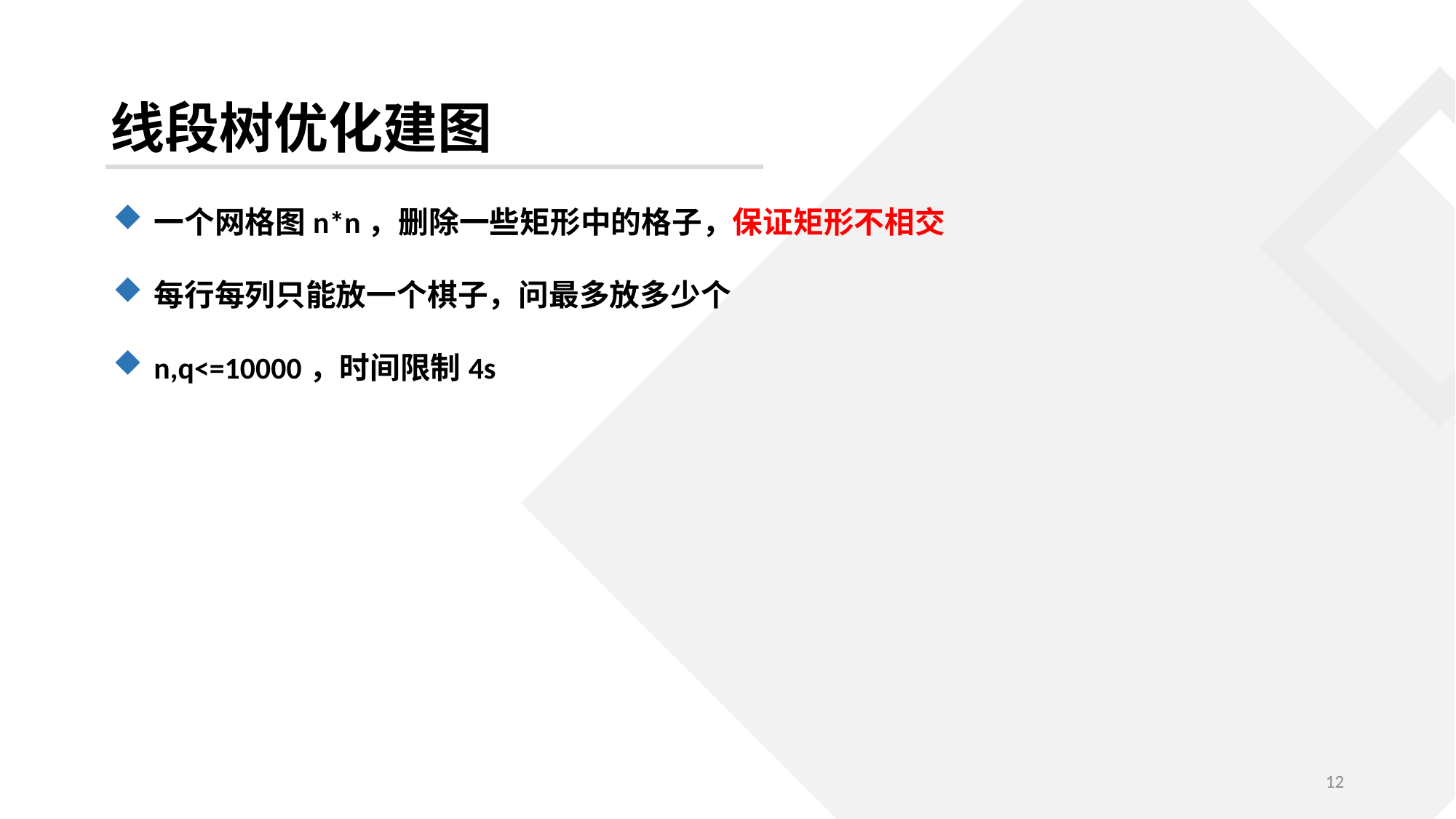

线段树优化建图
一个网格图n*n，删除一些矩形中的格子，保证矩形不相交

每行每列只能放一个棋子，问最多放多少个

n,q<=10000，时间限制4s
12